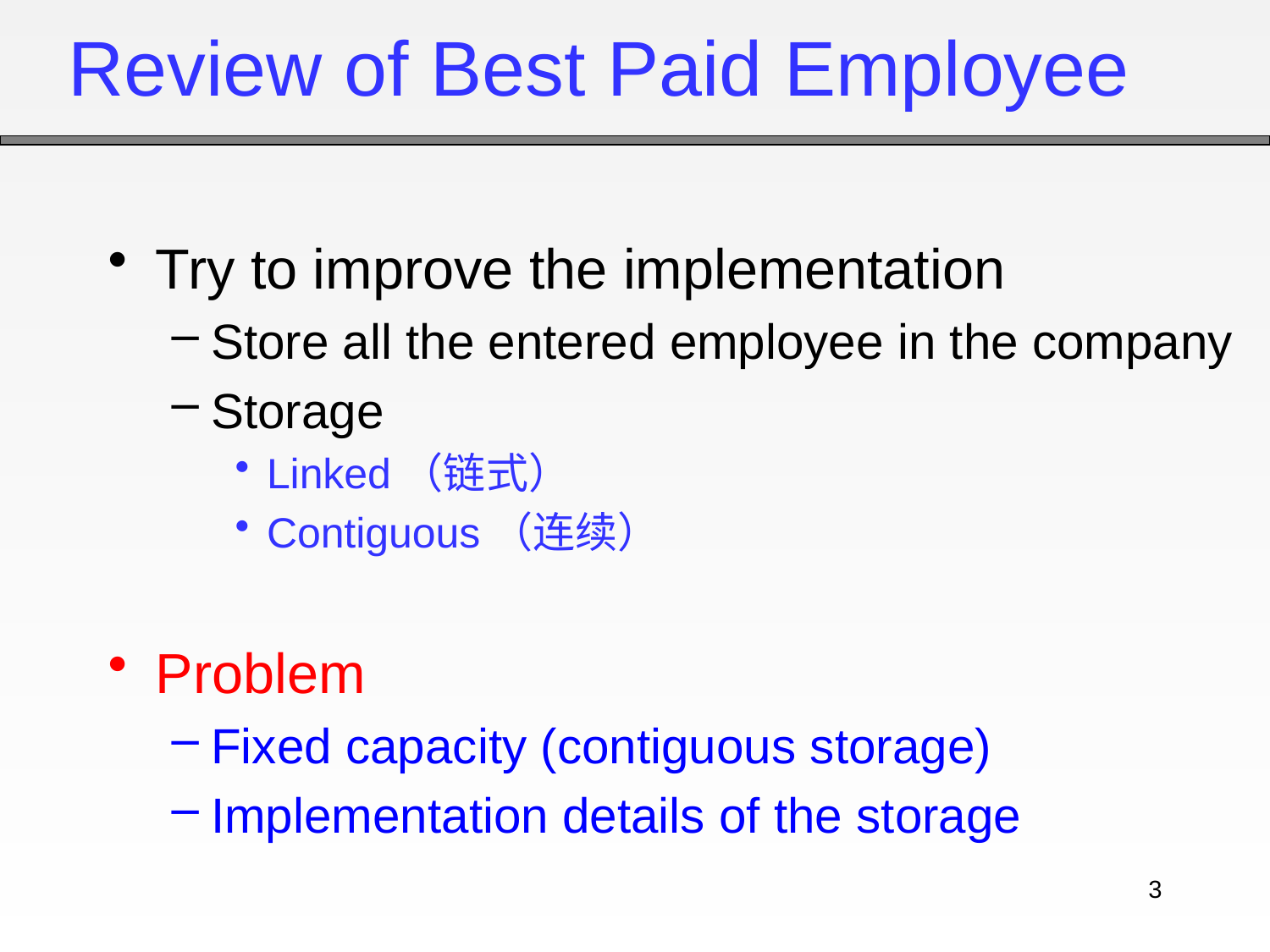

# Review of Best Paid Employee
Try to improve the implementation
Store all the entered employee in the company
Storage
Linked（链式）
Contiguous（连续）

Problem
Fixed capacity (contiguous storage)
Implementation details of the storage

3